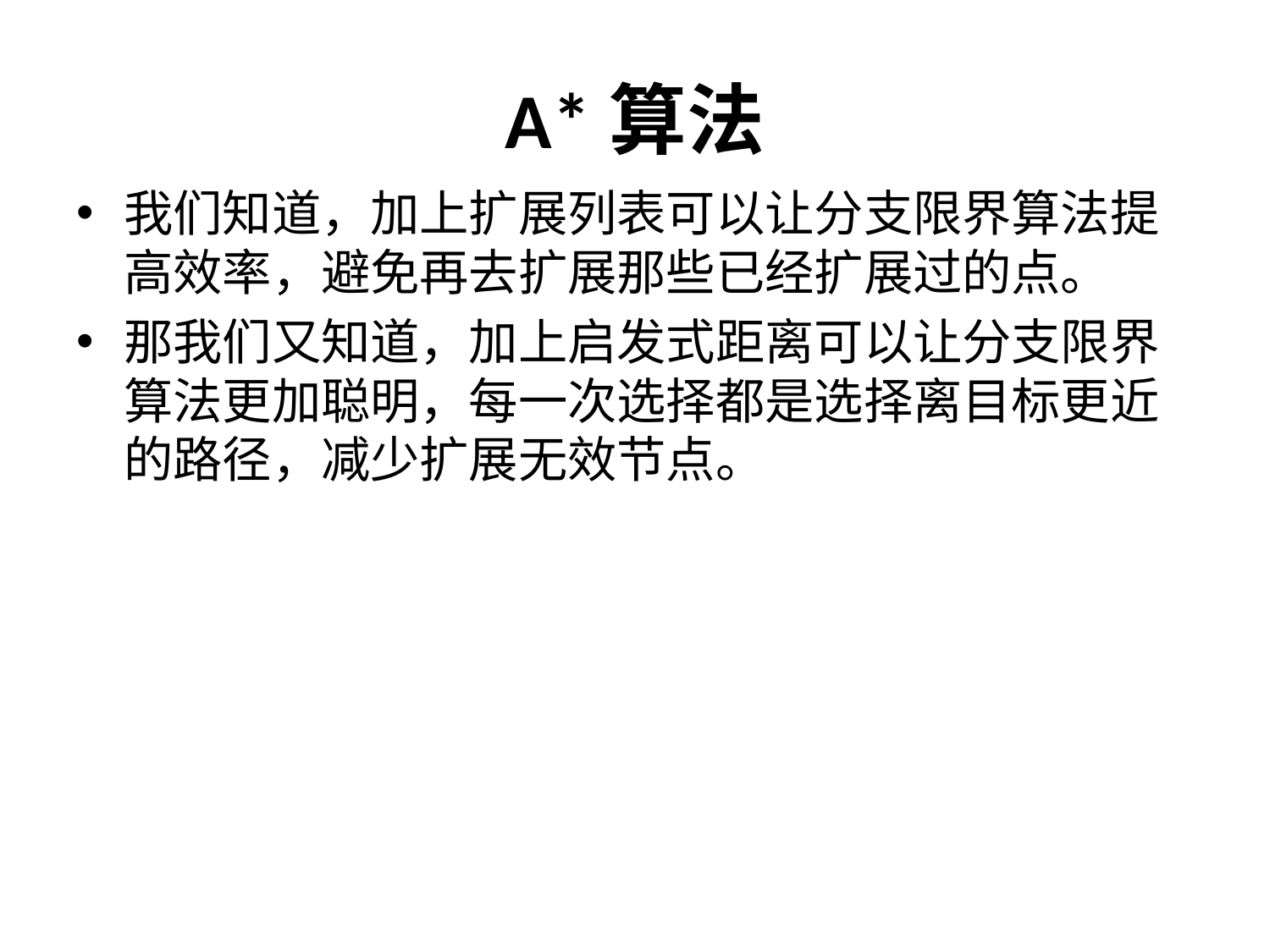

# A*算法
我们知道，加上扩展列表可以让分支限界算法提高效率，避免再去扩展那些已经扩展过的点。
那我们又知道，加上启发式距离可以让分支限界算法更加聪明，每一次选择都是选择离目标更近的路径，减少扩展无效节点。